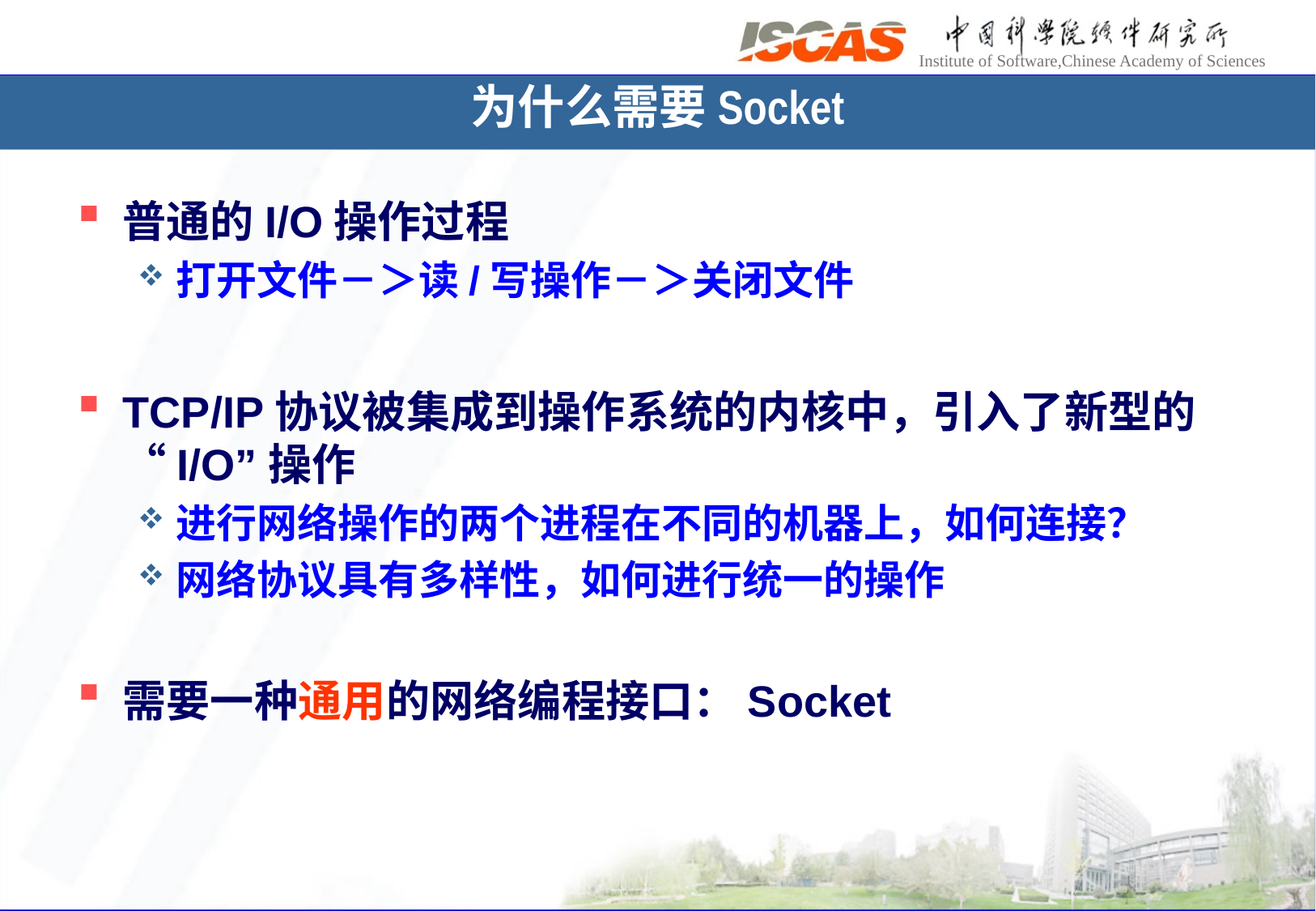

# 为什么需要Socket
普通的I/O操作过程
打开文件－＞读/写操作－＞关闭文件

TCP/IP协议被集成到操作系统的内核中，引入了新型的“I/O”操作
进行网络操作的两个进程在不同的机器上，如何连接？
网络协议具有多样性，如何进行统一的操作

需要一种通用的网络编程接口：Socket